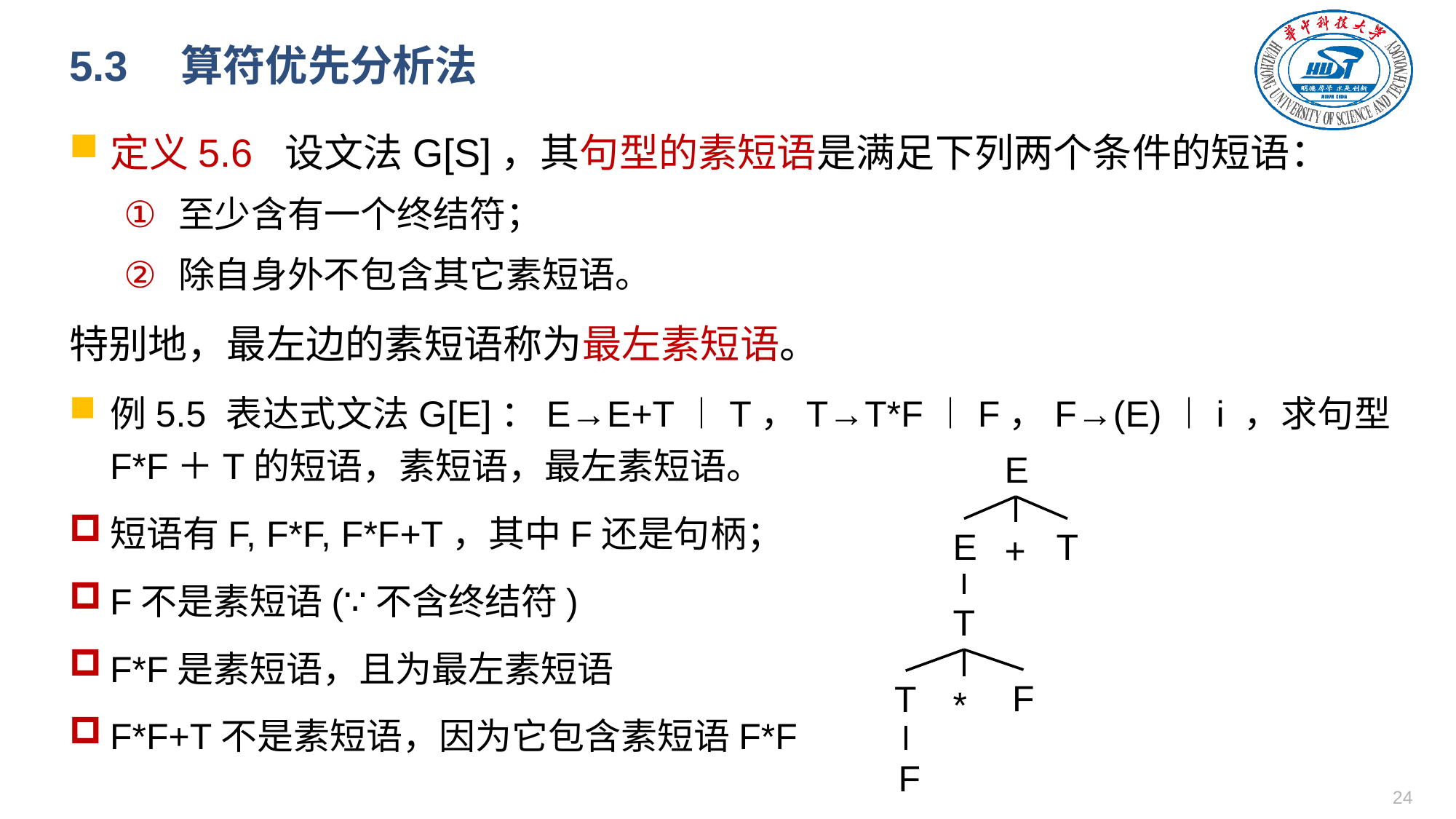

# 5.3　算符优先分析法
定义5.6  设文法G[S]，其句型的素短语是满足下列两个条件的短语：
至少含有一个终结符；
除自身外不包含其它素短语。
特别地，最左边的素短语称为最左素短语。
例5.5 表达式文法G[E]：E→E+T︱T，T→T*F︱F，F→(E)︱i ，求句型 F*F＋T的短语，素短语，最左素短语。
短语有F, F*F, F*F+T，其中F还是句柄；
F不是素短语(∵不含终结符)
F*F是素短语，且为最左素短语
F*F+T不是素短语，因为它包含素短语F*F
E
T
E
+
T
F
T
*
F
24